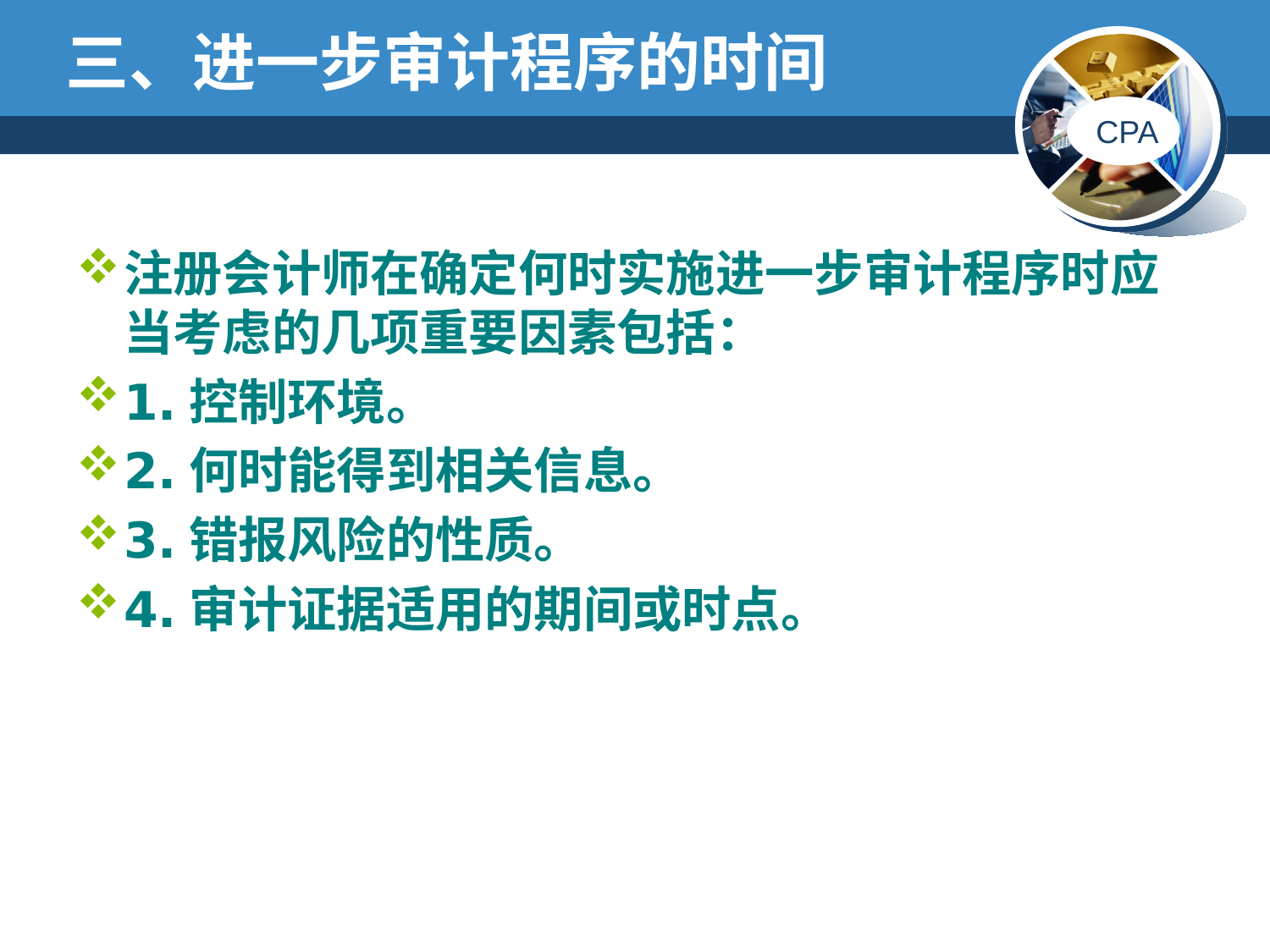

# 三、进一步审计程序的时间
注册会计师在确定何时实施进一步审计程序时应当考虑的几项重要因素包括：
1.控制环境。
2.何时能得到相关信息。
3.错报风险的性质。
4.审计证据适用的期间或时点。